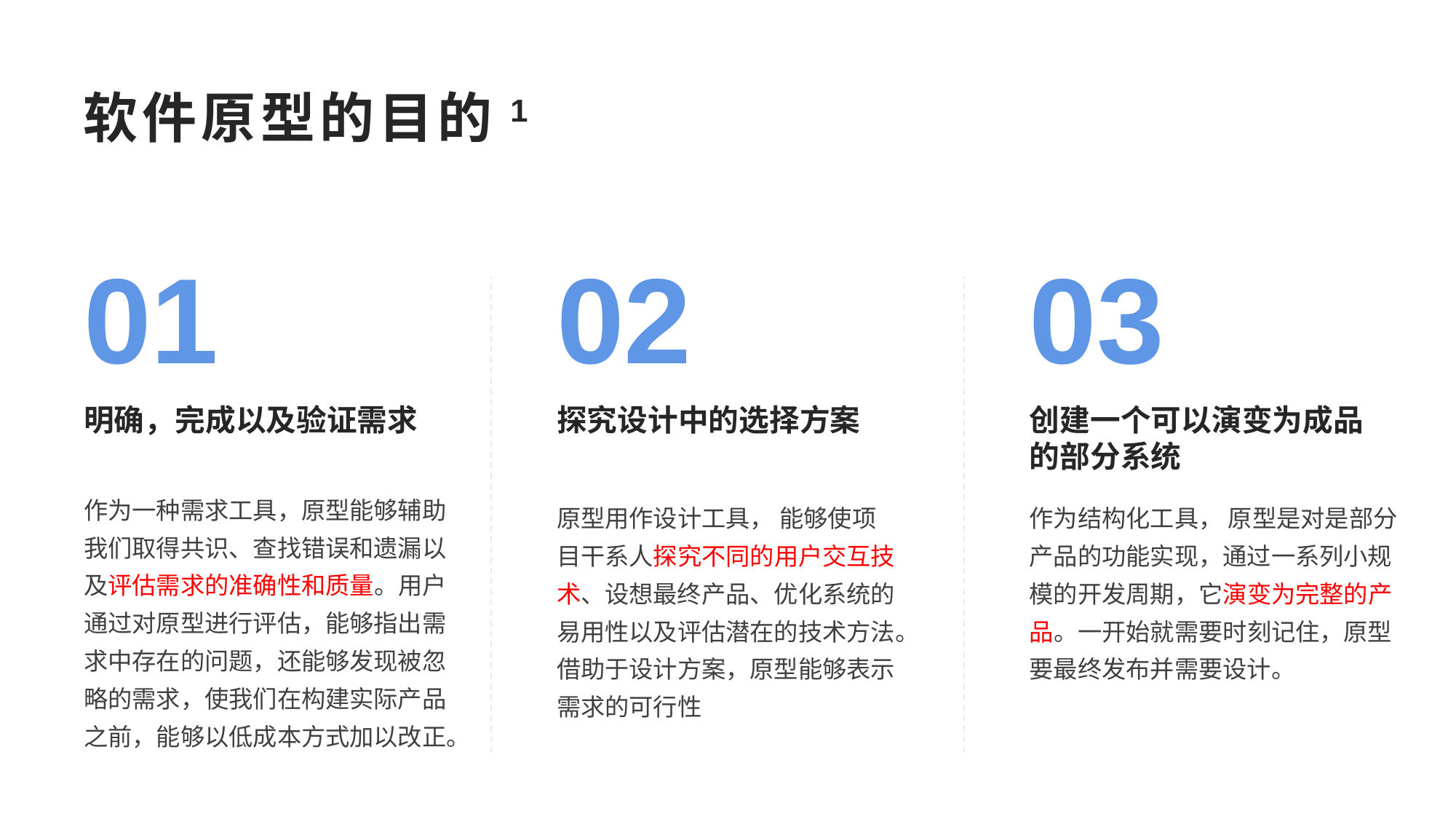

软件原型的目的1
01
02
03
明确，完成以及验证需求
探究设计中的选择方案
创建一个可以演变为成品的部分系统
作为一种需求工具，原型能够辅助我们取得共识、查找错误和遗漏以及评估需求的准确性和质量。用户通过对原型进行评估，能够指出需求中存在的问题，还能够发现被忽略的需求，使我们在构建实际产品之前，能够以低成本方式加以改正。
原型用作设计工具， 能够使项目干系人探究不同的用户交互技术、设想最终产品、优化系统的易用性以及评估潜在的技术方法。借助于设计方案，原型能够表示需求的可行性
作为结构化工具， 原型是对是部分产品的功能实现，通过一系列小规模的开发周期，它演变为完整的产品。一开始就需要时刻记住，原型要最终发布并需要设计。